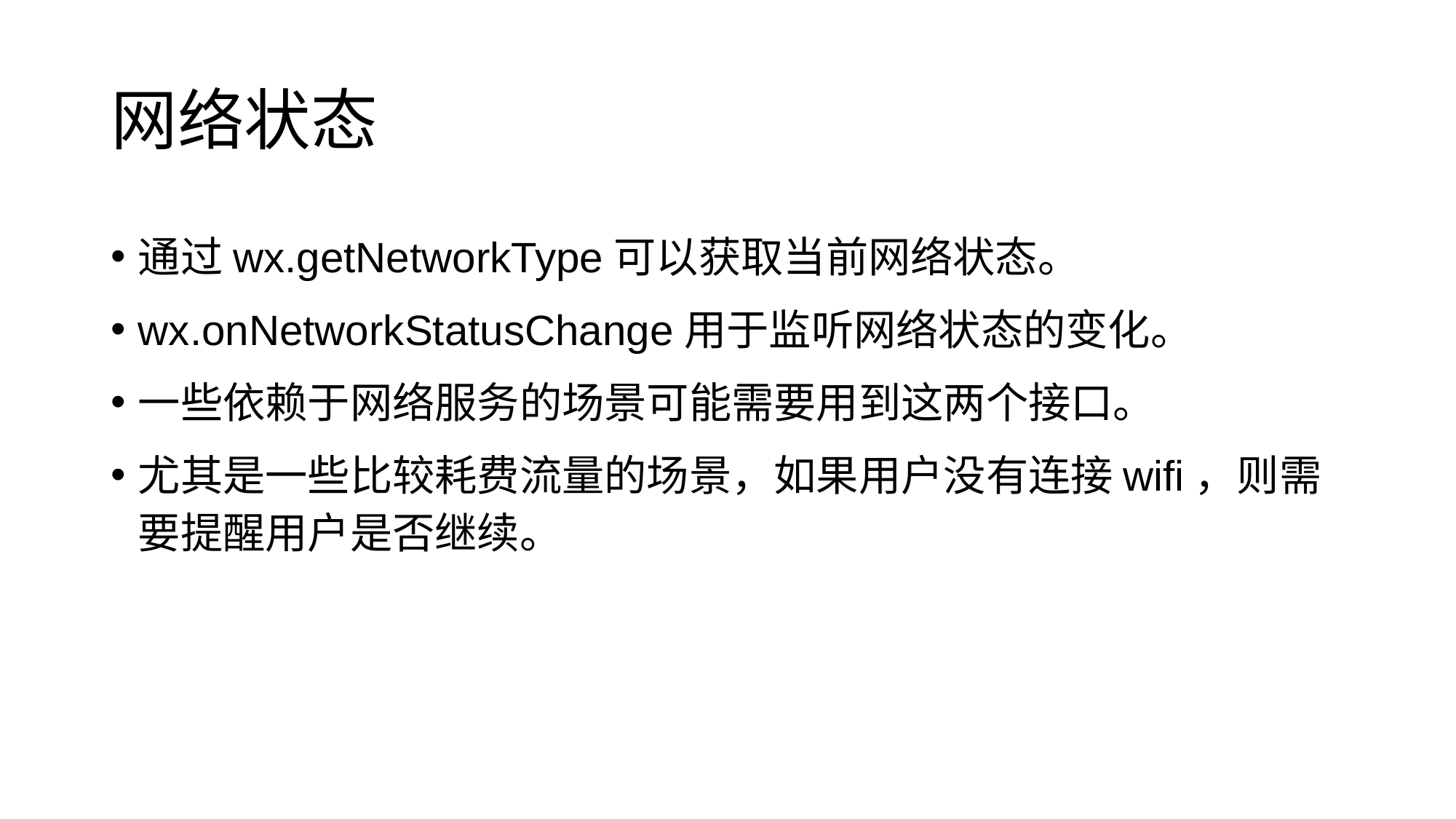

# 网络状态
通过wx.getNetworkType可以获取当前网络状态。
wx.onNetworkStatusChange用于监听网络状态的变化。
一些依赖于网络服务的场景可能需要用到这两个接口。
尤其是一些比较耗费流量的场景，如果用户没有连接wifi，则需要提醒用户是否继续。